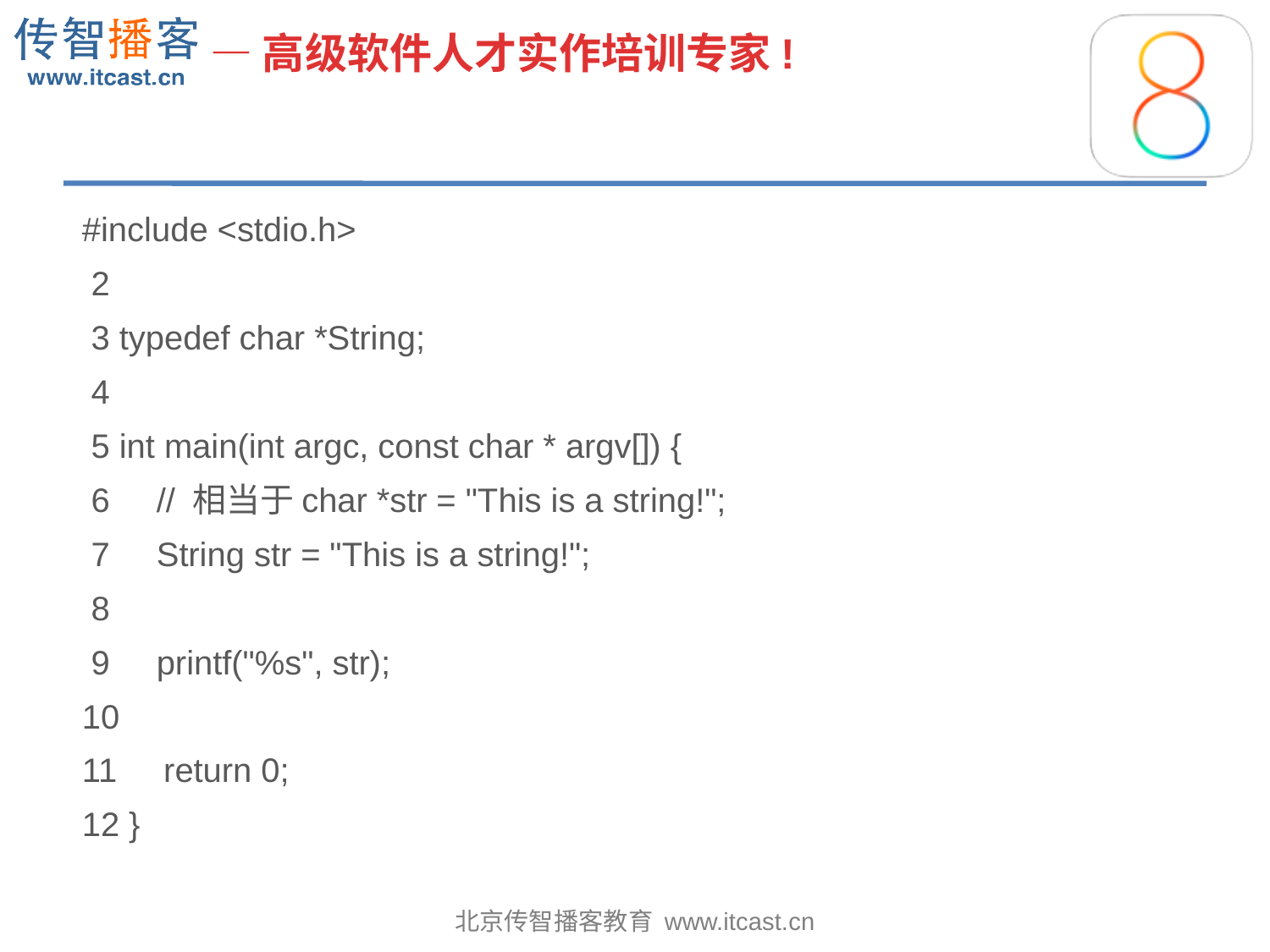

#
#include <stdio.h>
 2
 3 typedef char *String;
 4
 5 int main(int argc, const char * argv[]) {
 6     // 相当于char *str = "This is a string!";
 7     String str = "This is a string!";
 8
 9     printf("%s", str);
10
11     return 0;
12 }